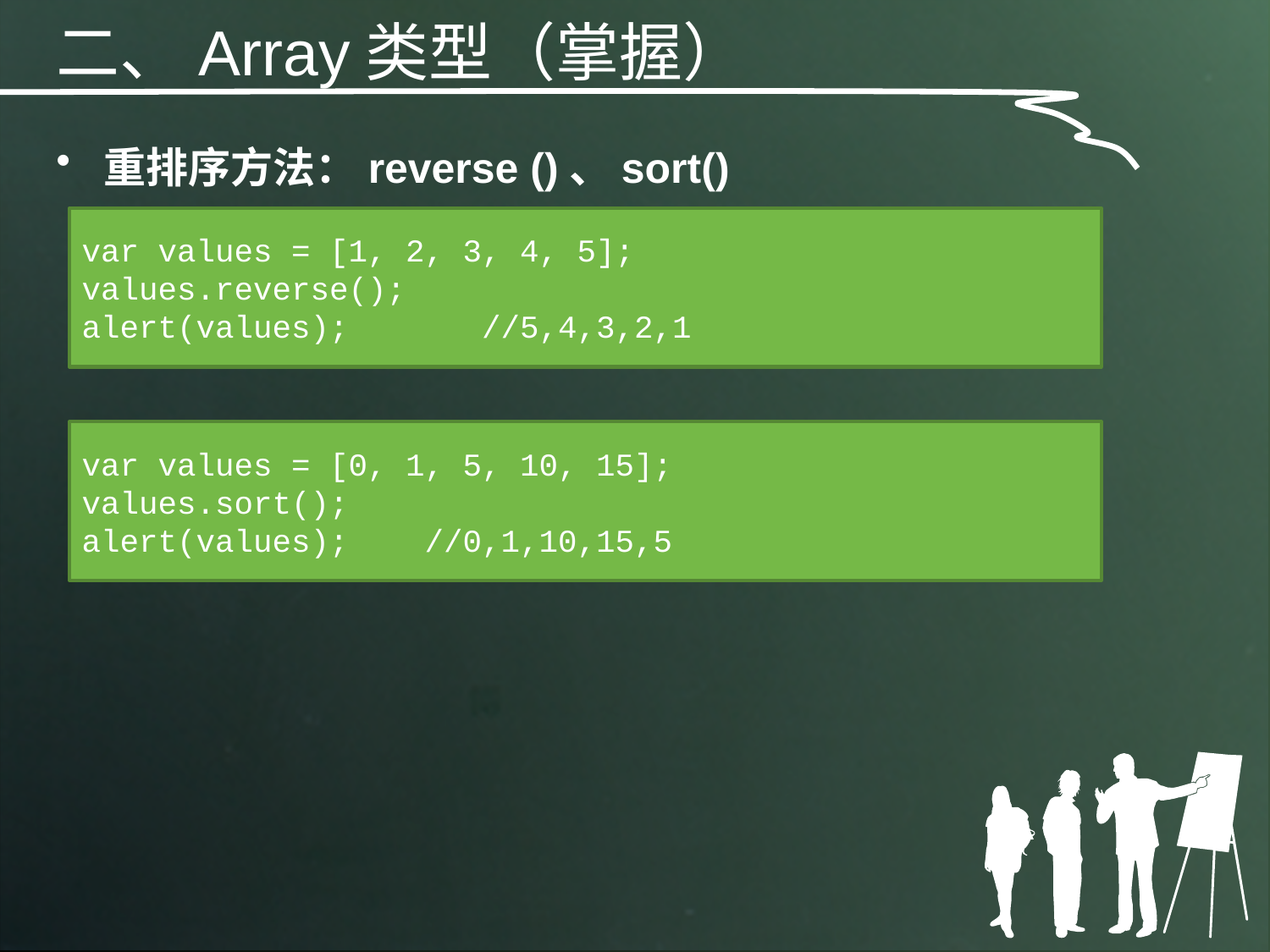

二、Array类型（掌握）

重排序方法：reverse ()、sort()
var values = [1, 2, 3, 4, 5];
values.reverse();
alert(values);       //5,4,3,2,1
var values = [0, 1, 5, 10, 15];
values.sort();
alert(values);    //0,1,10,15,5